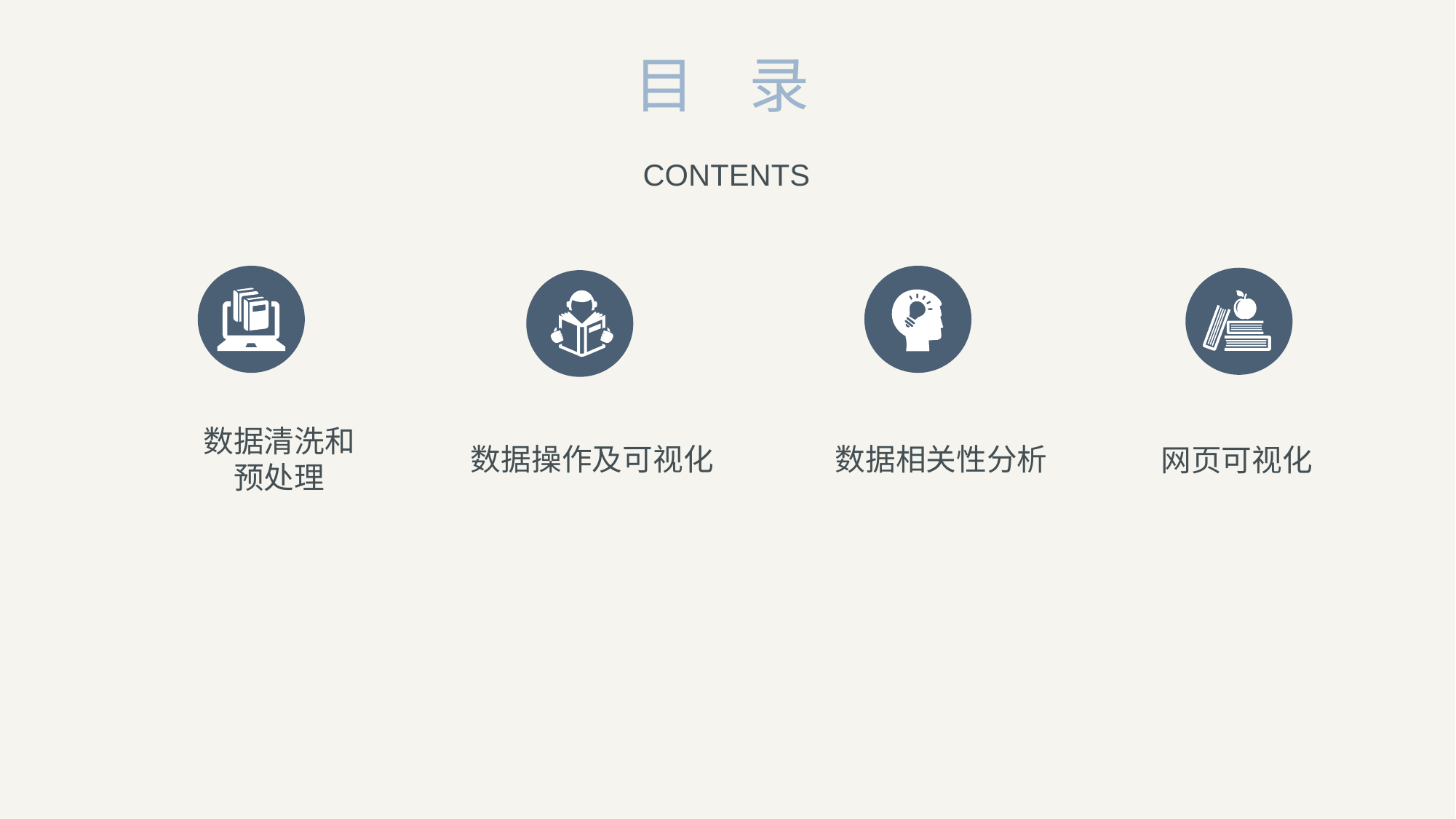

目    录
CONTENTS

数据清洗和预处理
  数据操作及可视化
 数据相关性分析
网页可视化